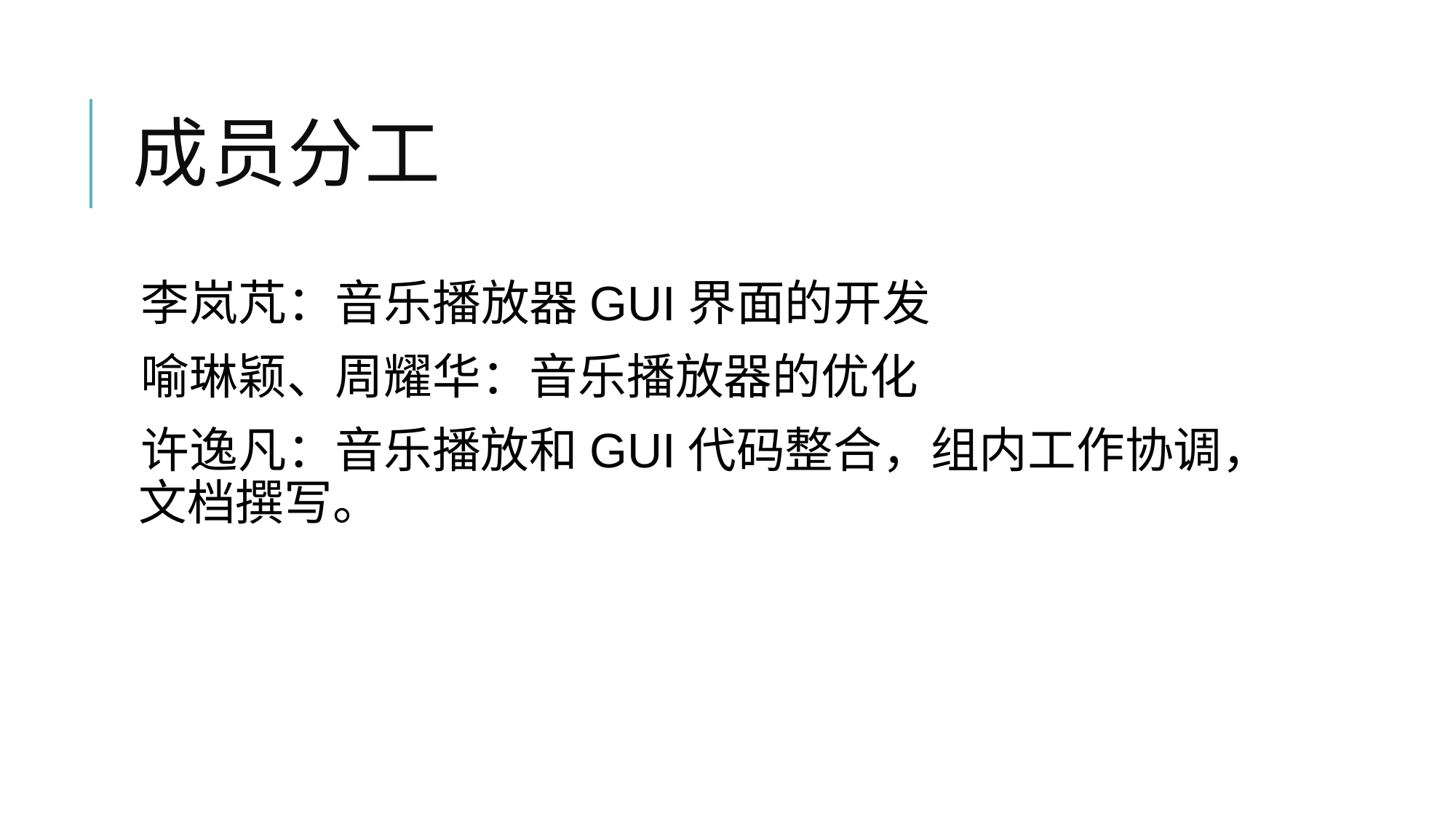

# 成员分工
李岚芃：音乐播放器GUI界面的开发
喻琳颖、周耀华：音乐播放器的优化
许逸凡：音乐播放和GUI代码整合，组内工作协调，文档撰写。